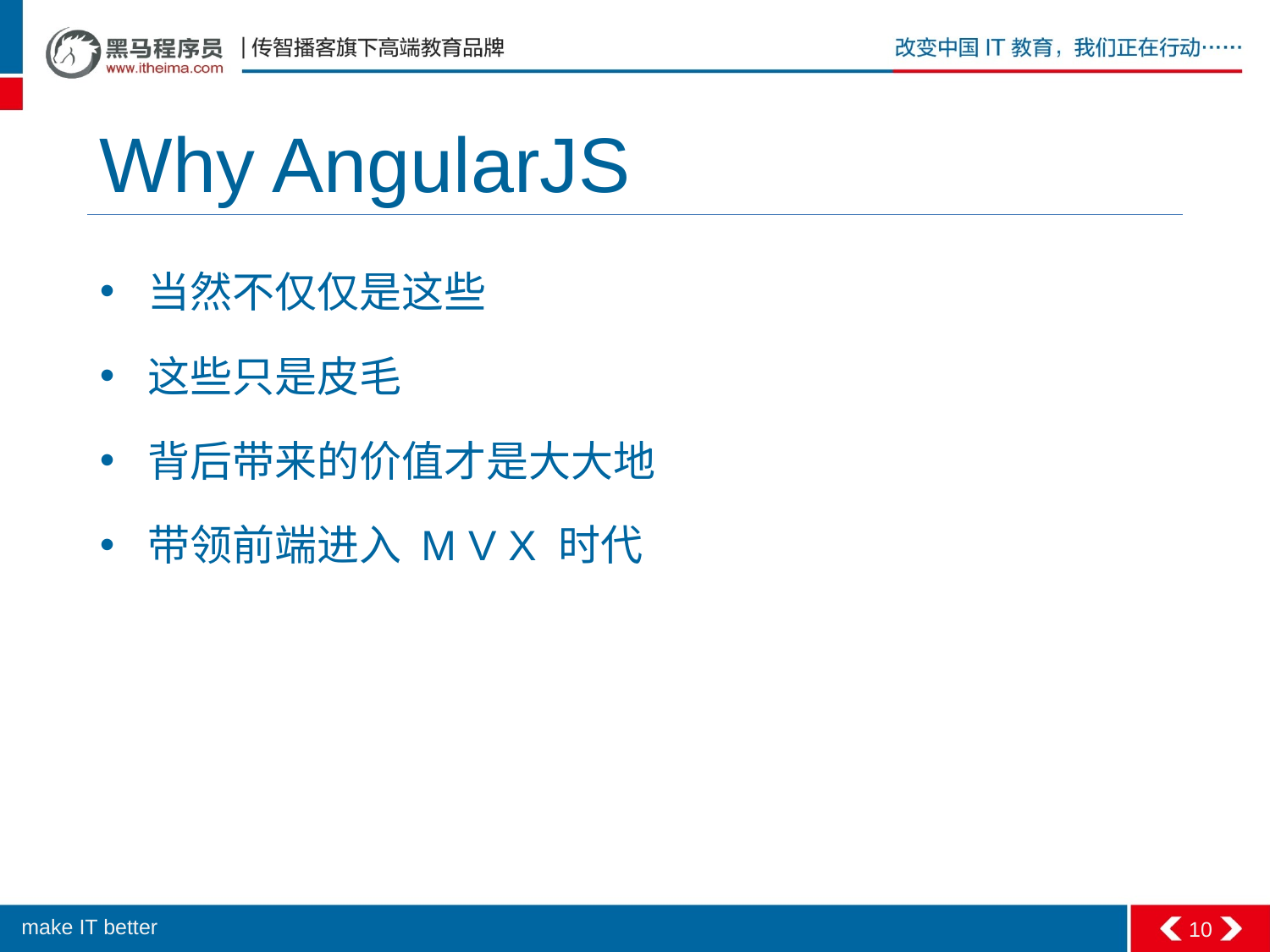

# Why AngularJS
当然不仅仅是这些
这些只是皮毛
背后带来的价值才是大大地
带领前端进入 M V X 时代
10

make IT better